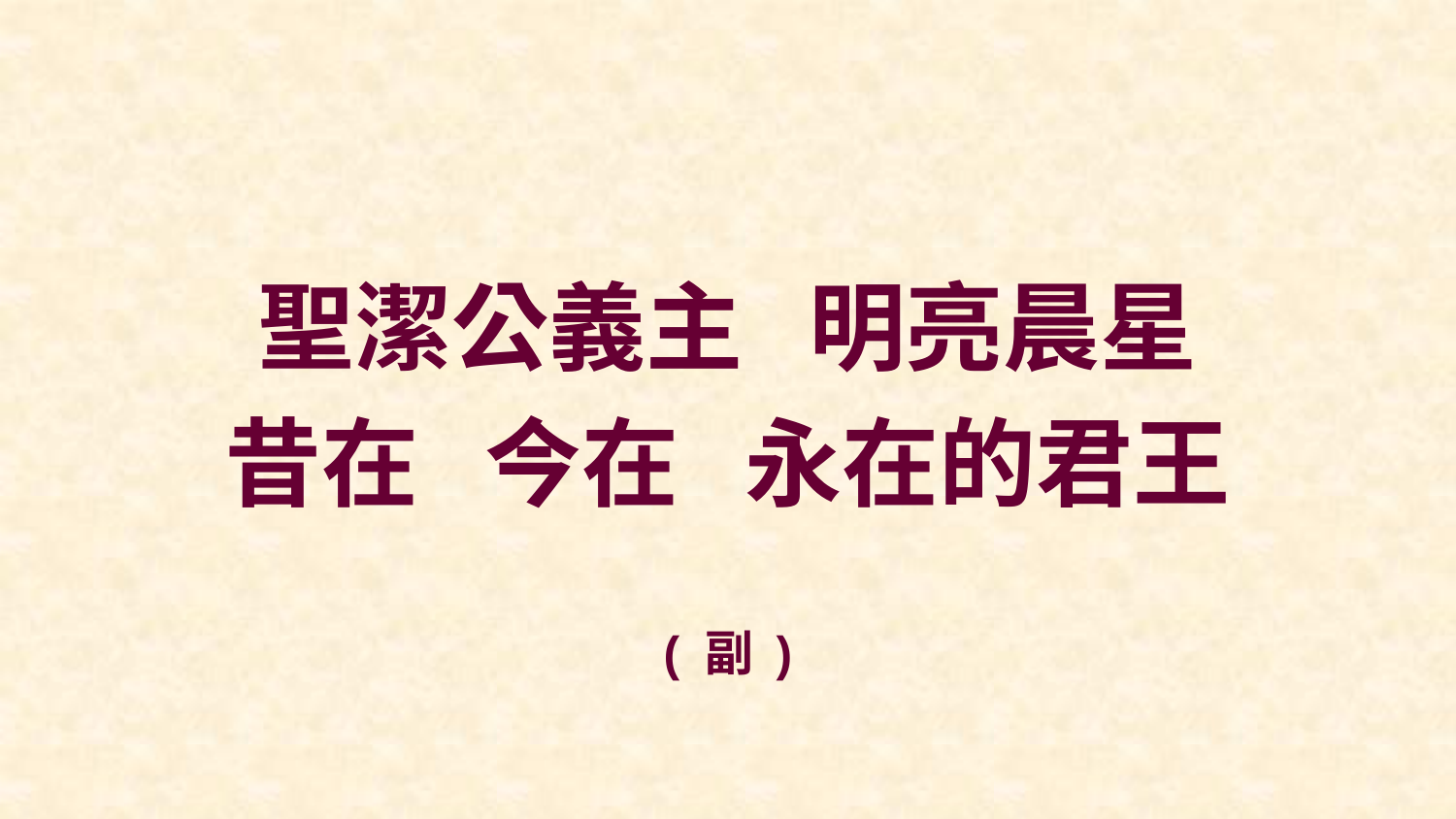

聖潔公義主   明亮晨星
昔在   今在   永在的君王
( 副 )